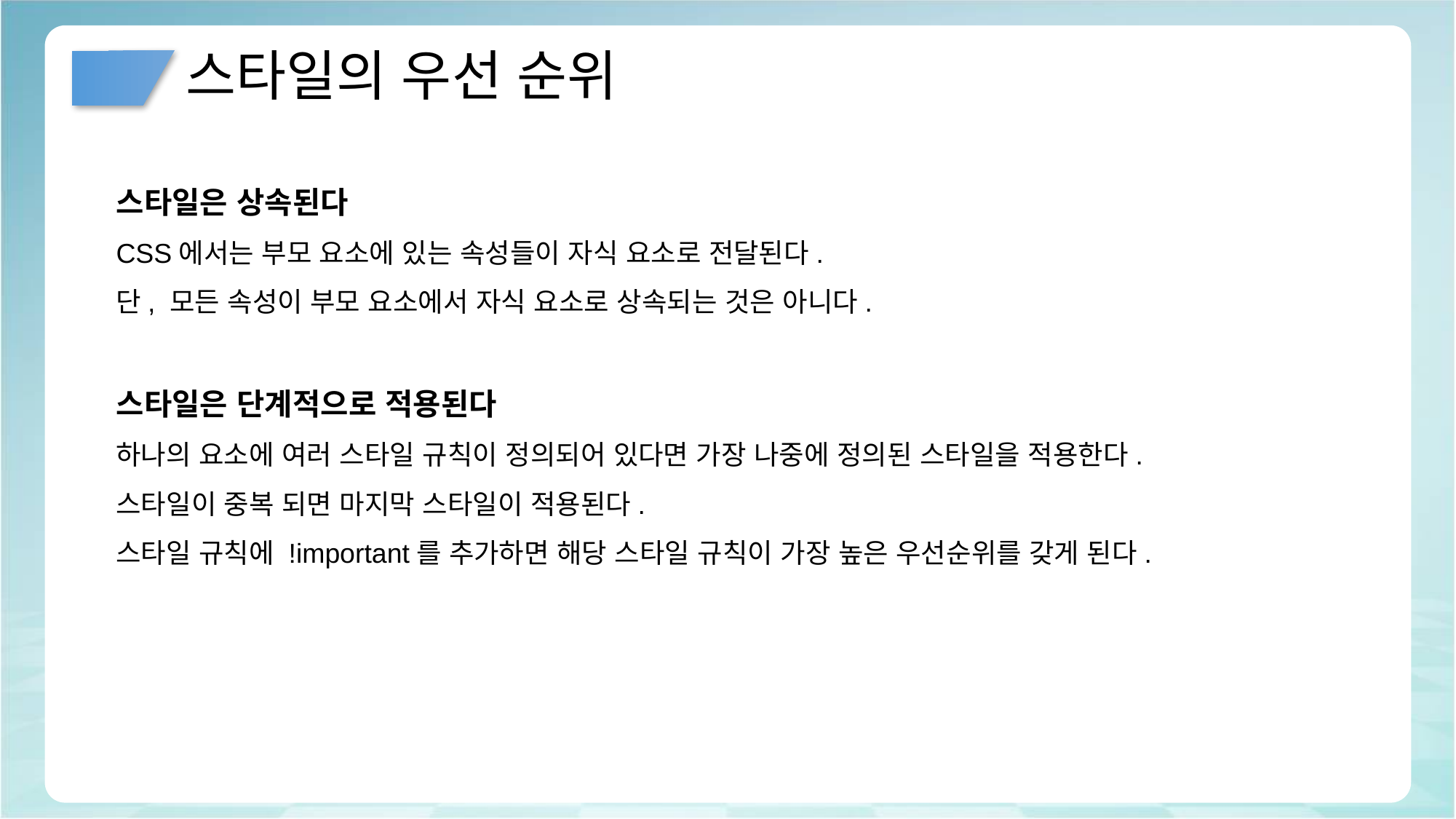

# 스타일의 우선 순위
스타일은 상속된다
CSS에서는 부모 요소에 있는 속성들이 자식 요소로 전달된다.
단, 모든 속성이 부모 요소에서 자식 요소로 상속되는 것은 아니다.

스타일은 단계적으로 적용된다
하나의 요소에 여러 스타일 규칙이 정의되어 있다면 가장 나중에 정의된 스타일을 적용한다.
스타일이 중복 되면 마지막 스타일이 적용된다.
스타일 규칙에 !important를 추가하면 해당 스타일 규칙이 가장 높은 우선순위를 갖게 된다.